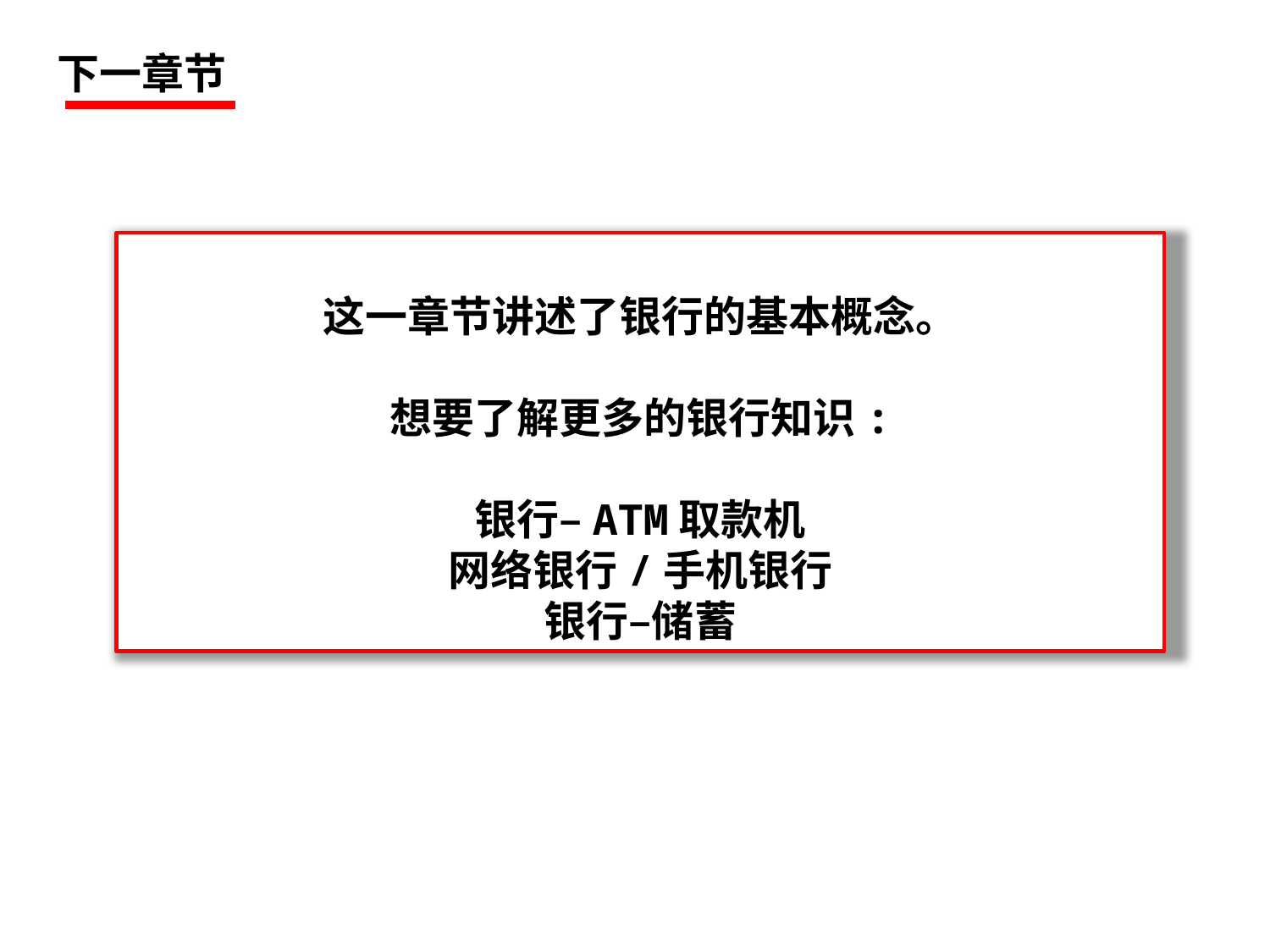

下一章节

这一章节讲述了银行的基本概念。

想要了解更多的银行知识:

银行–ATM取款机
网络银行/手机银行
银行–储蓄